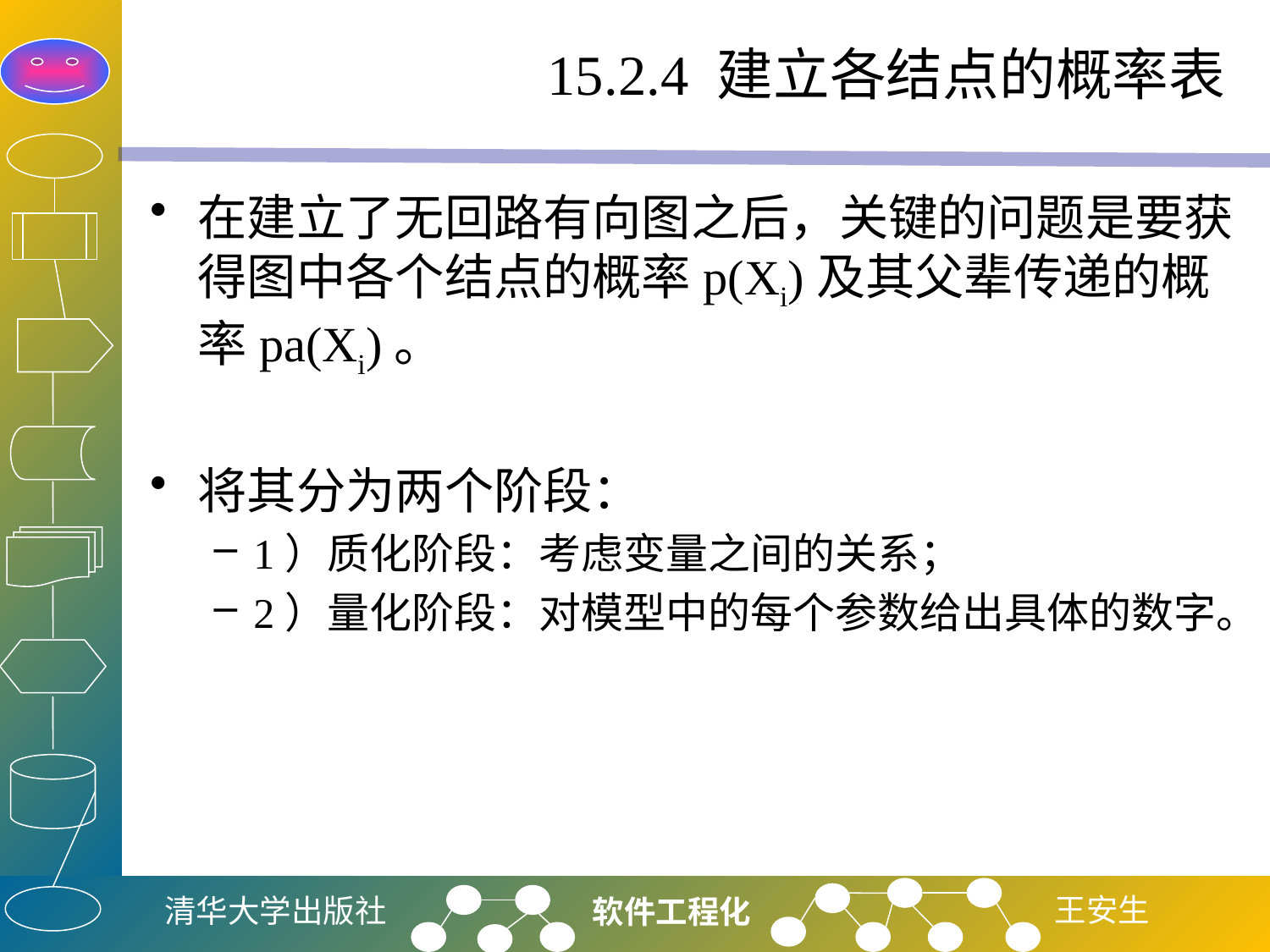

# 15.2.4 建立各结点的概率表
在建立了无回路有向图之后，关键的问题是要获得图中各个结点的概率p(Xi)及其父辈传递的概率pa(Xi)。

将其分为两个阶段：
1）质化阶段：考虑变量之间的关系；
2）量化阶段：对模型中的每个参数给出具体的数字。